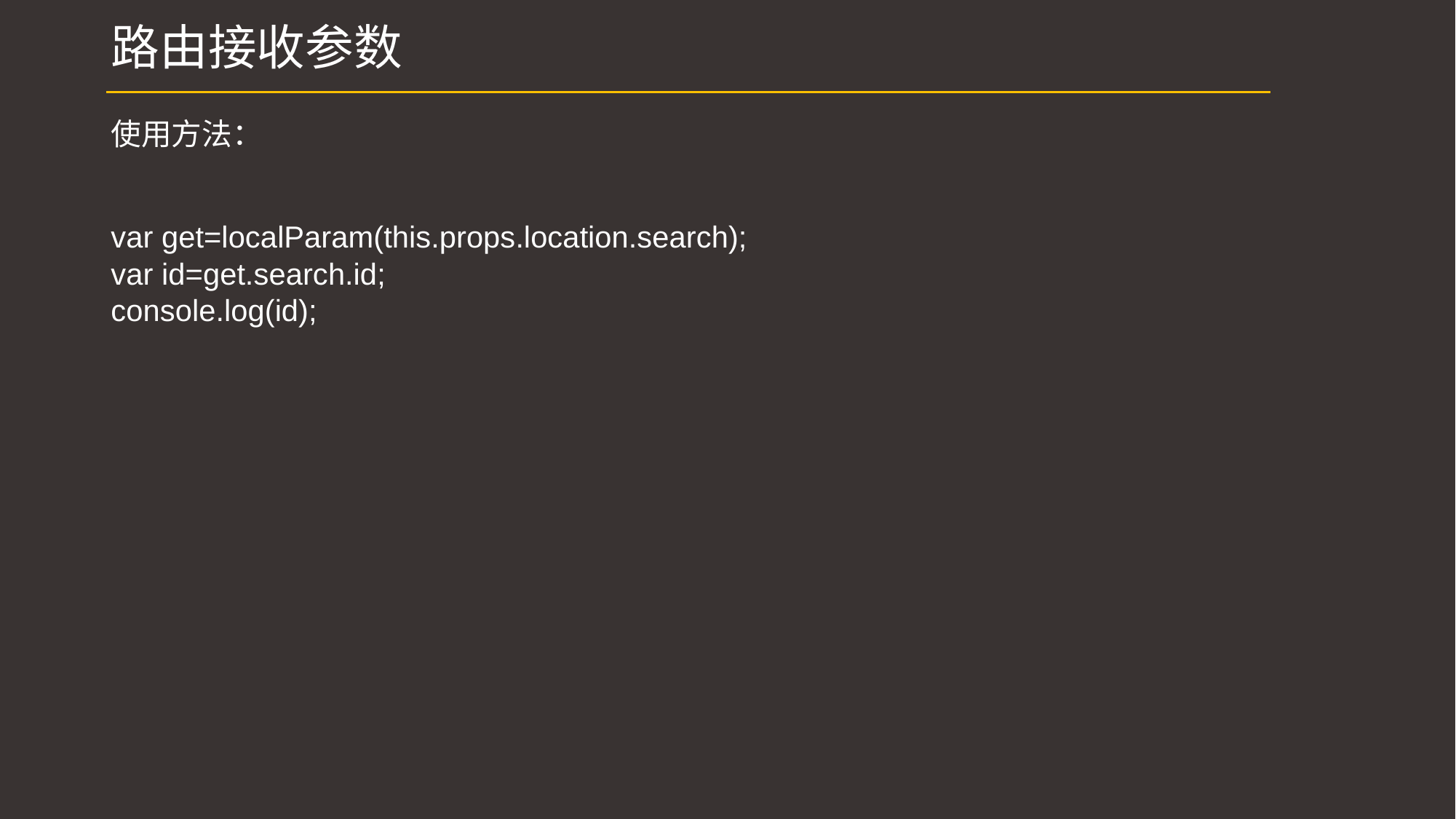

# 路由接收参数
使用方法：

var get=localParam(this.props.location.search);
var id=get.search.id;
console.log(id);